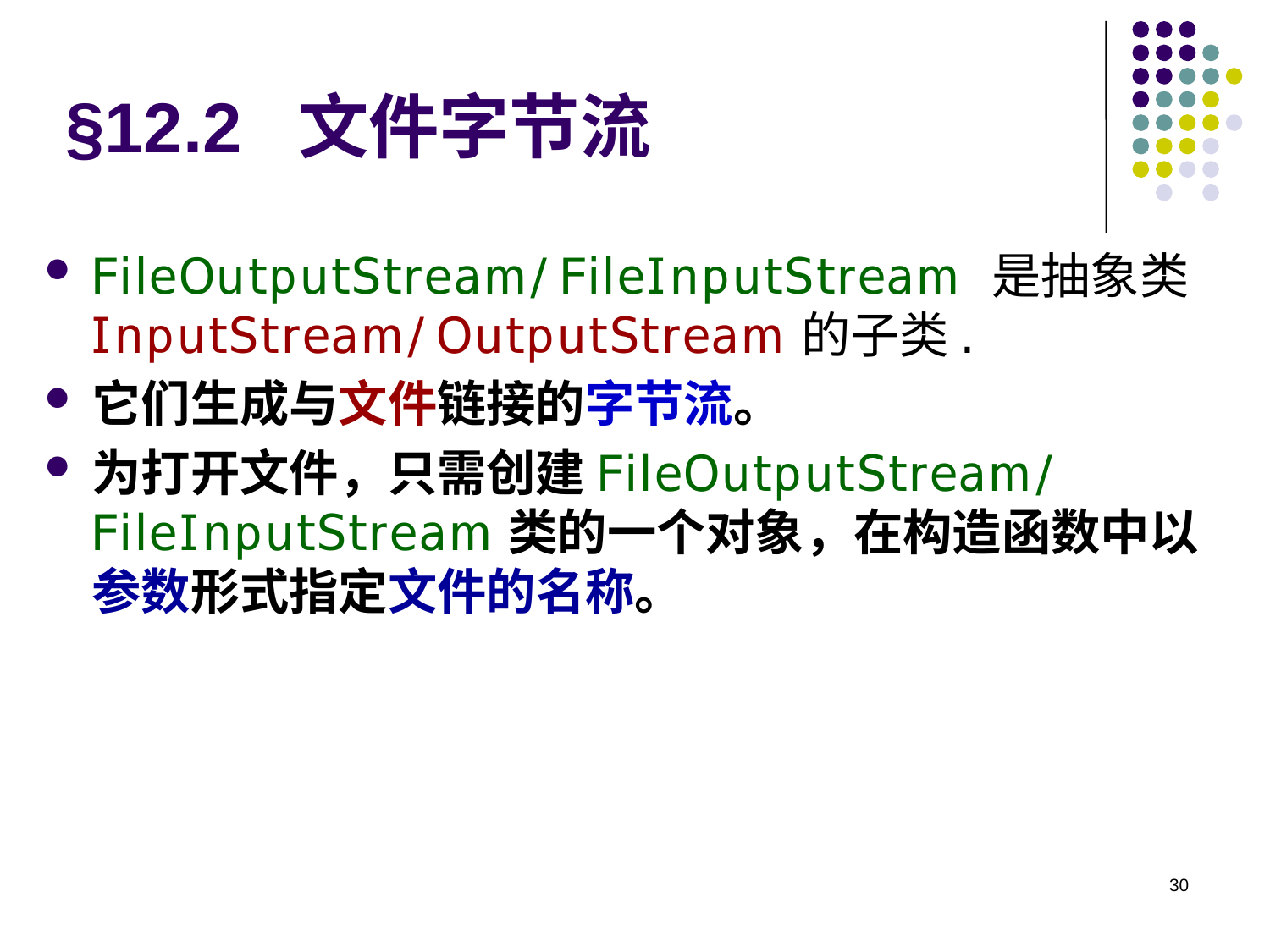

# §12.2  文件字节流
FileOutputStream/FileInputStream 是抽象类InputStream/OutputStream的子类.
它们生成与文件链接的字节流。
为打开文件，只需创建FileOutputStream/FileInputStream类的一个对象，在构造函数中以参数形式指定文件的名称。

30